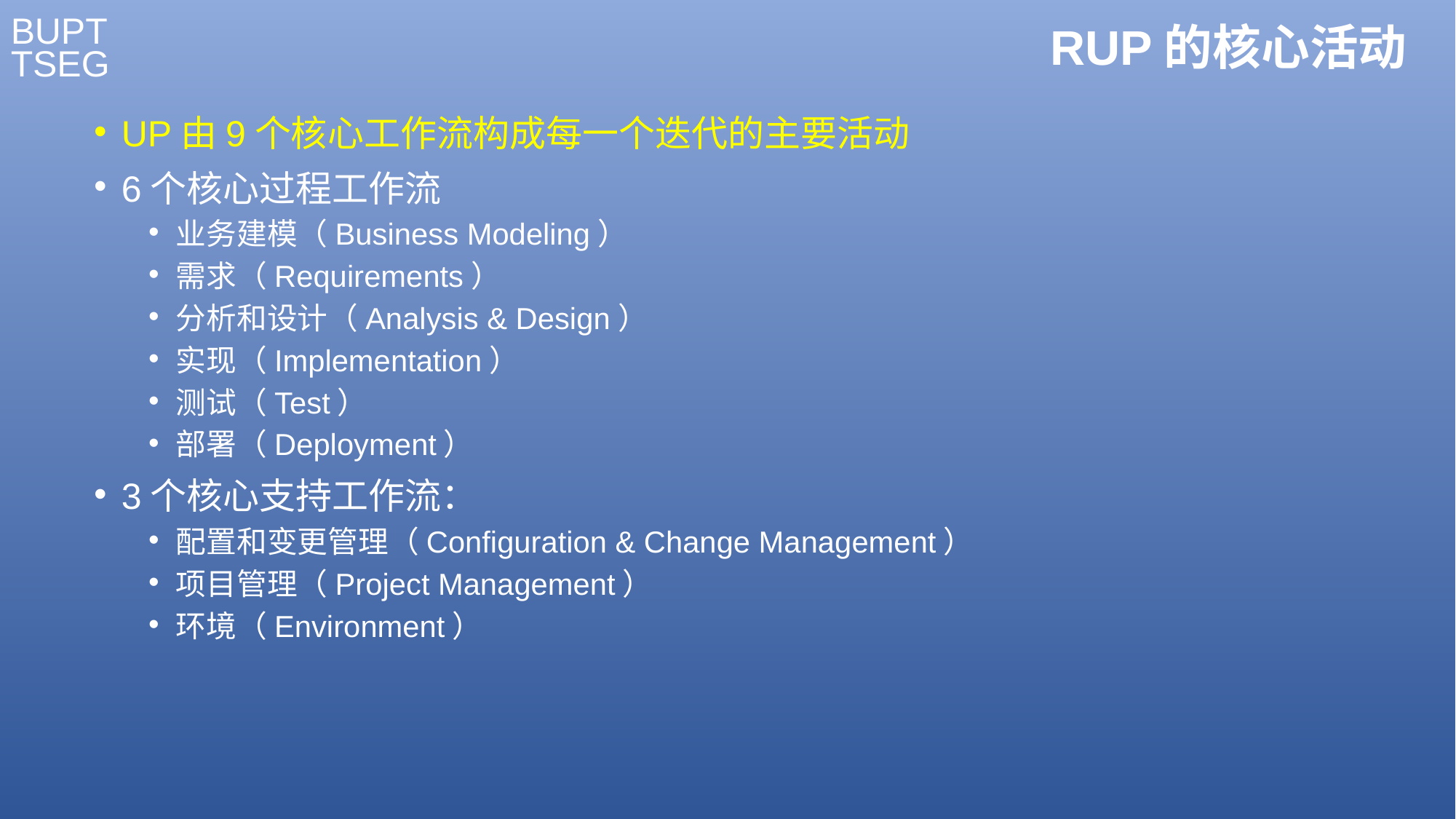

# RUP的核心活动
UP由9个核心工作流构成每一个迭代的主要活动
6个核心过程工作流
业务建模（Business Modeling）
需求（Requirements）
分析和设计（Analysis & Design）
实现（Implementation）
测试（Test）
部署（Deployment）
3个核心支持工作流：
配置和变更管理（Configuration & Change Management）
项目管理（Project Management）
环境（Environment）